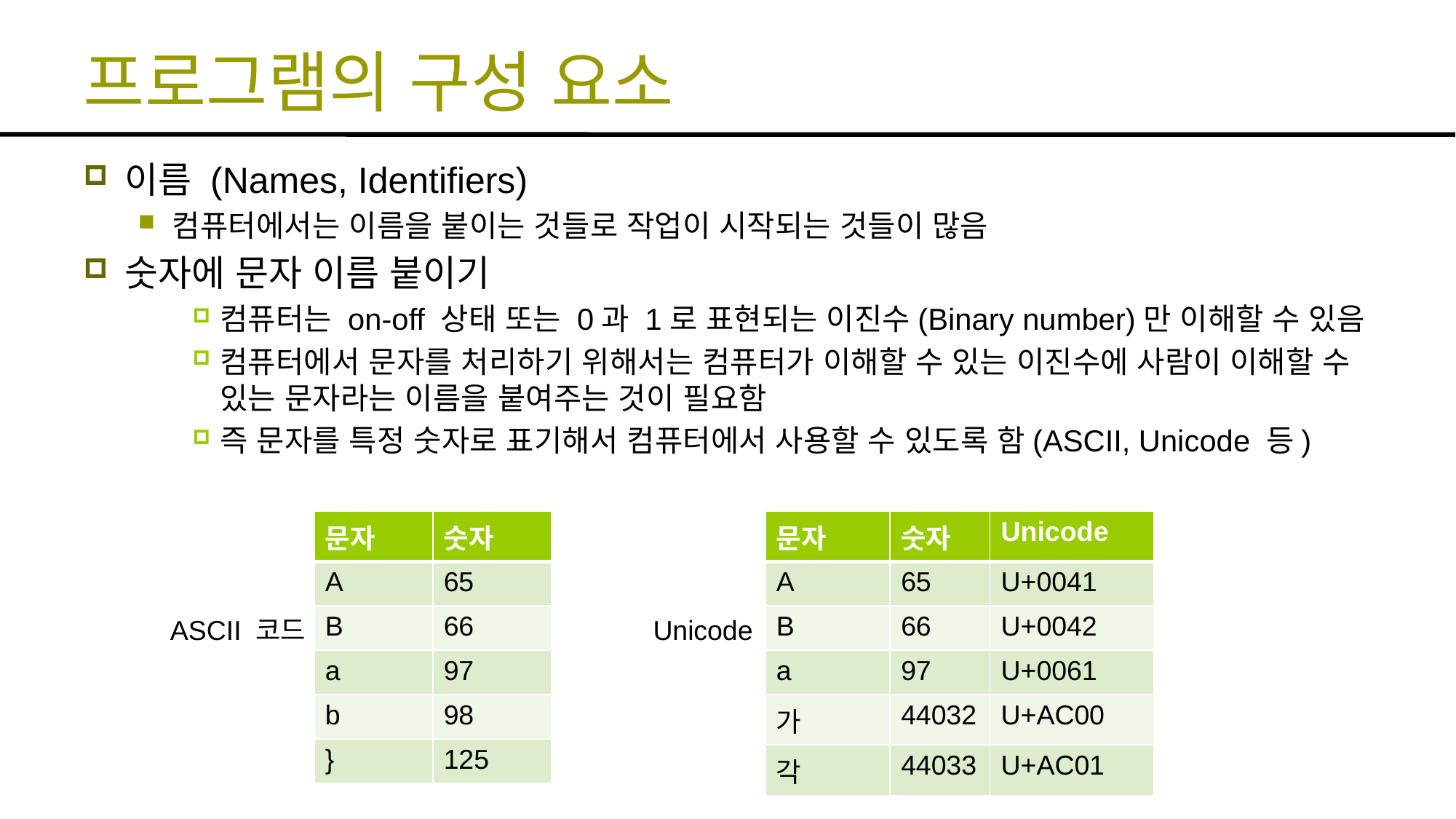

# 프로그램의 구성 요소
이름 (Names, Identifiers)
컴퓨터에서는 이름을 붙이는 것들로 작업이 시작되는 것들이 많음
숫자에 문자 이름 붙이기
컴퓨터는 on-off 상태 또는 0과 1로 표현되는 이진수(Binary number)만 이해할 수 있음
컴퓨터에서 문자를 처리하기 위해서는 컴퓨터가 이해할 수 있는 이진수에 사람이 이해할 수 있는 문자라는 이름을 붙여주는 것이 필요함
즉 문자를 특정 숫자로 표기해서 컴퓨터에서 사용할 수 있도록 함(ASCII, Unicode 등)
| 문자 | 숫자 |
| --- | --- |
| A | 65 |
| B | 66 |
| a | 97 |
| b | 98 |
| } | 125 |
| 문자 | 숫자 | Unicode |
| --- | --- | --- |
| A | 65 | U+0041 |
| B | 66 | U+0042 |
| a | 97 | U+0061 |
| 가 | 44032 | U+AC00 |
| 각 | 44033 | U+AC01 |
ASCII 코드
Unicode